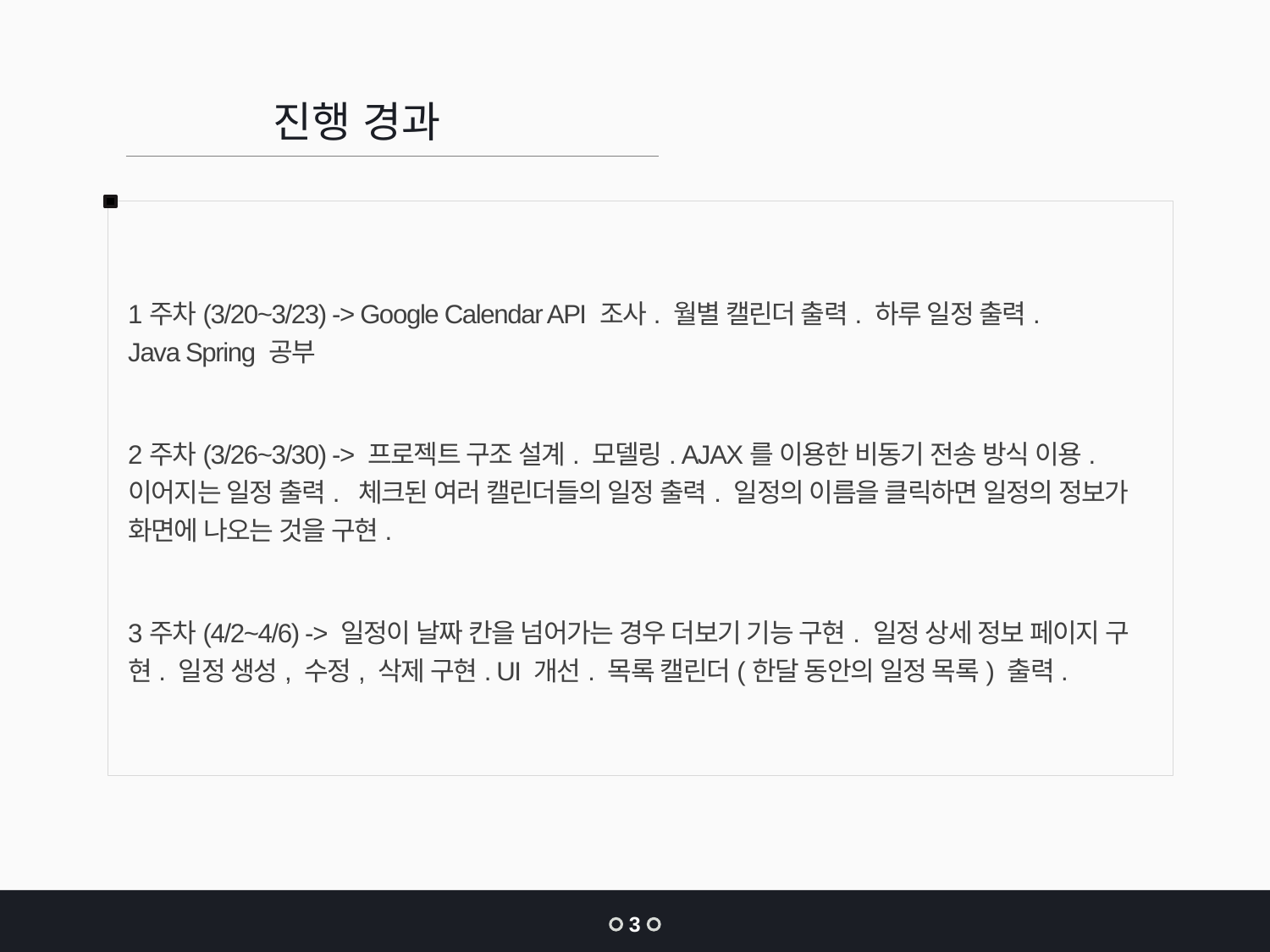

진행 경과

1주차(3/20~3/23) -> Google Calendar API 조사. 월별 캘린더 출력. 하루 일정 출력.                 Java Spring 공부

2주차(3/26~3/30) -> 프로젝트 구조 설계. 모델링. AJAX를 이용한 비동기 전송 방식 이용.          이어지는 일정 출력.  체크된 여러 캘린더들의 일정 출력. 일정의 이름을 클릭하면 일정의 정보가 화면에 나오는 것을 구현.

3주차(4/2~4/6) -> 일정이 날짜 칸을 넘어가는 경우 더보기 기능 구현. 일정 상세 정보 페이지 구현. 일정 생성, 수정, 삭제 구현. UI 개선. 목록 캘린더(한달 동안의 일정 목록) 출력.
3